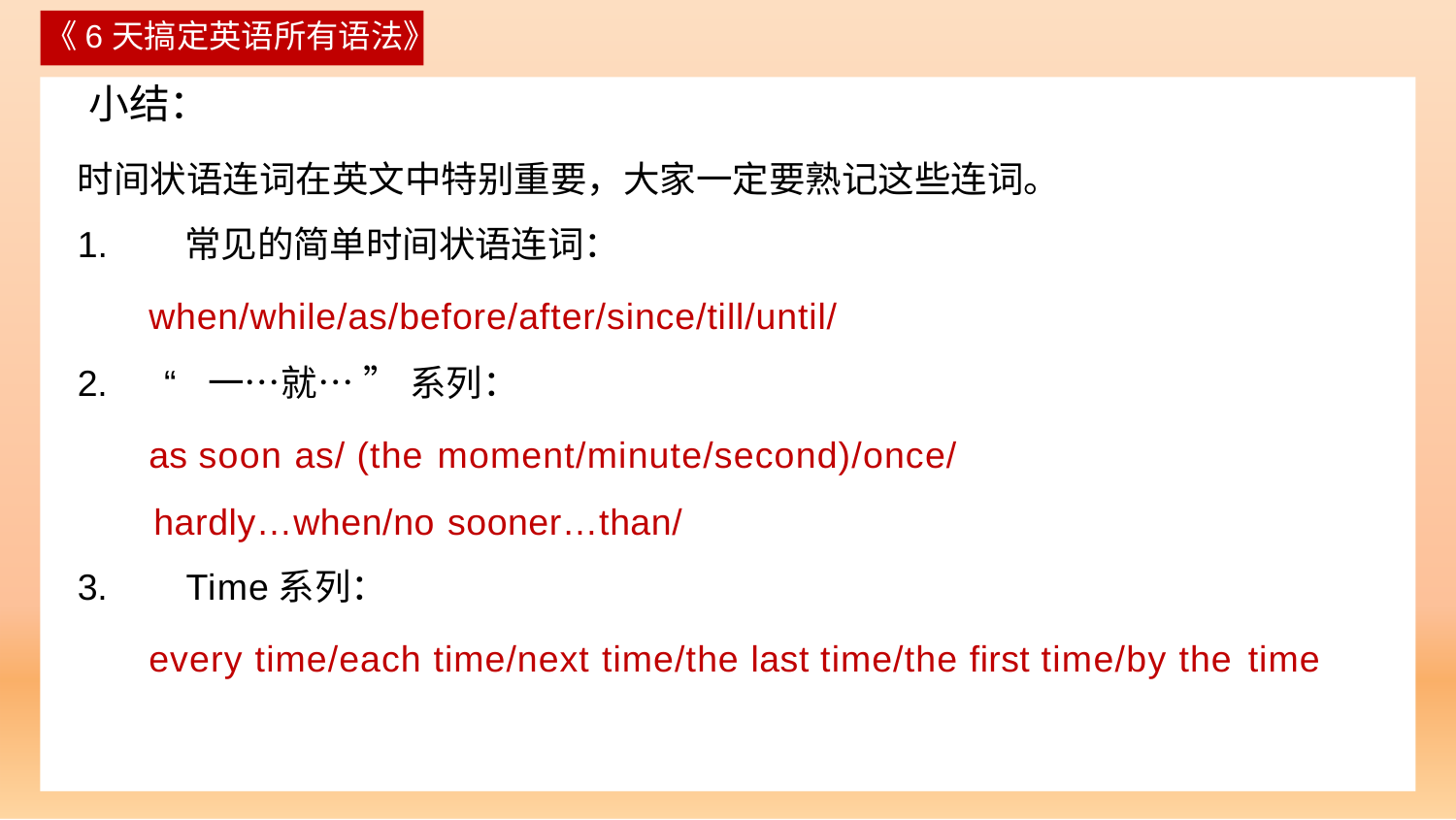

《6天搞定英语所有语法》

小结：
时间状语连词在英文中特别重要，大家一定要熟记这些连词。
1.	常见的简单时间状语连词：
when/while/as/before/after/since/till/until/
2.	“一…就…”系列：
as soon as/ (the moment/minute/second)/once/
hardly…when/no sooner…than/
3.	Time系列：
every time/each time/next time/the last time/the first time/by the time